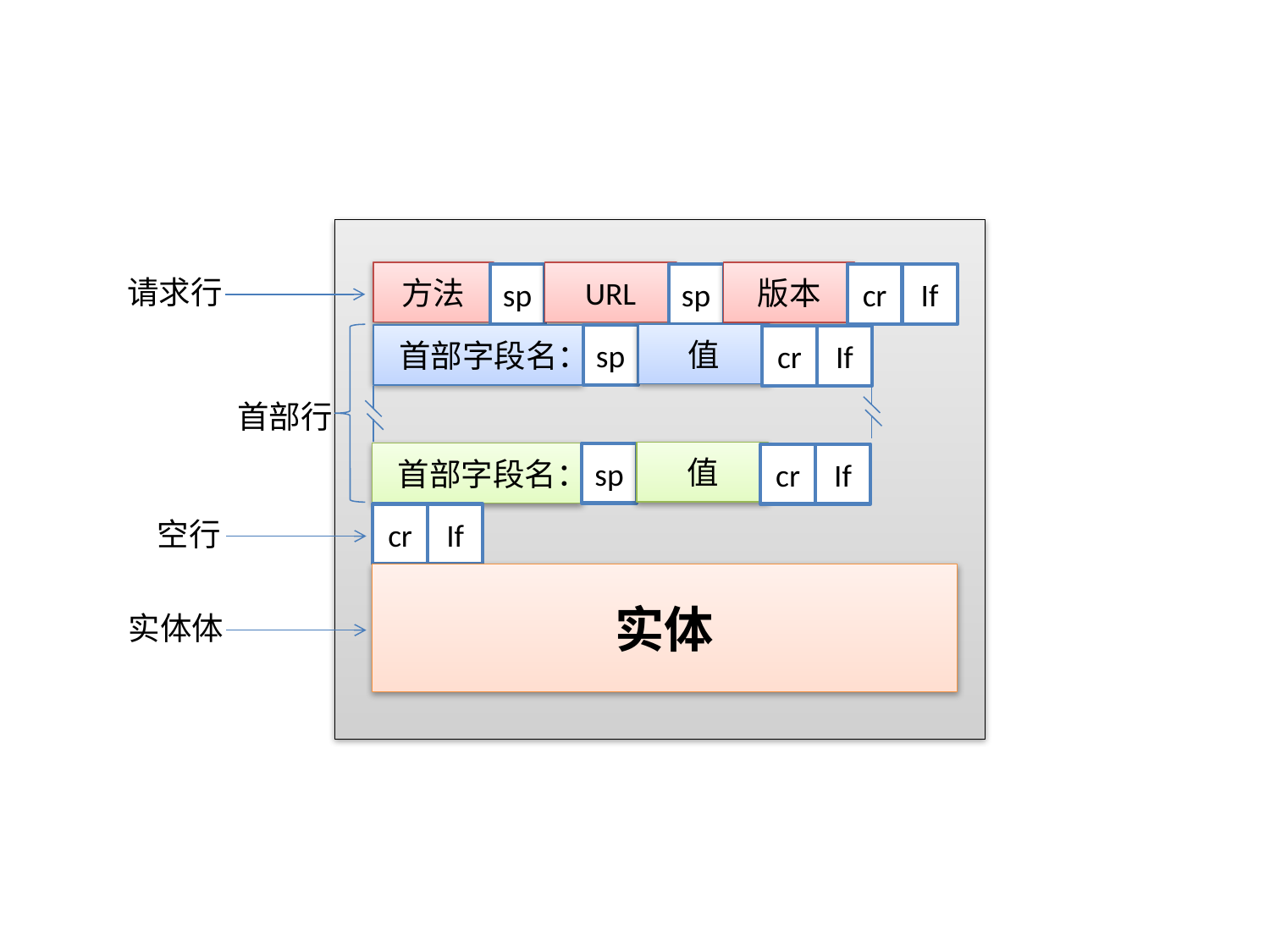

方法
URL
版本
sp
sp
cr
If
请求行
值

首部字段名：
sp
cr
If
首部行
值
首部字段名：
sp
cr
If
cr
If
空行
实体
实体体